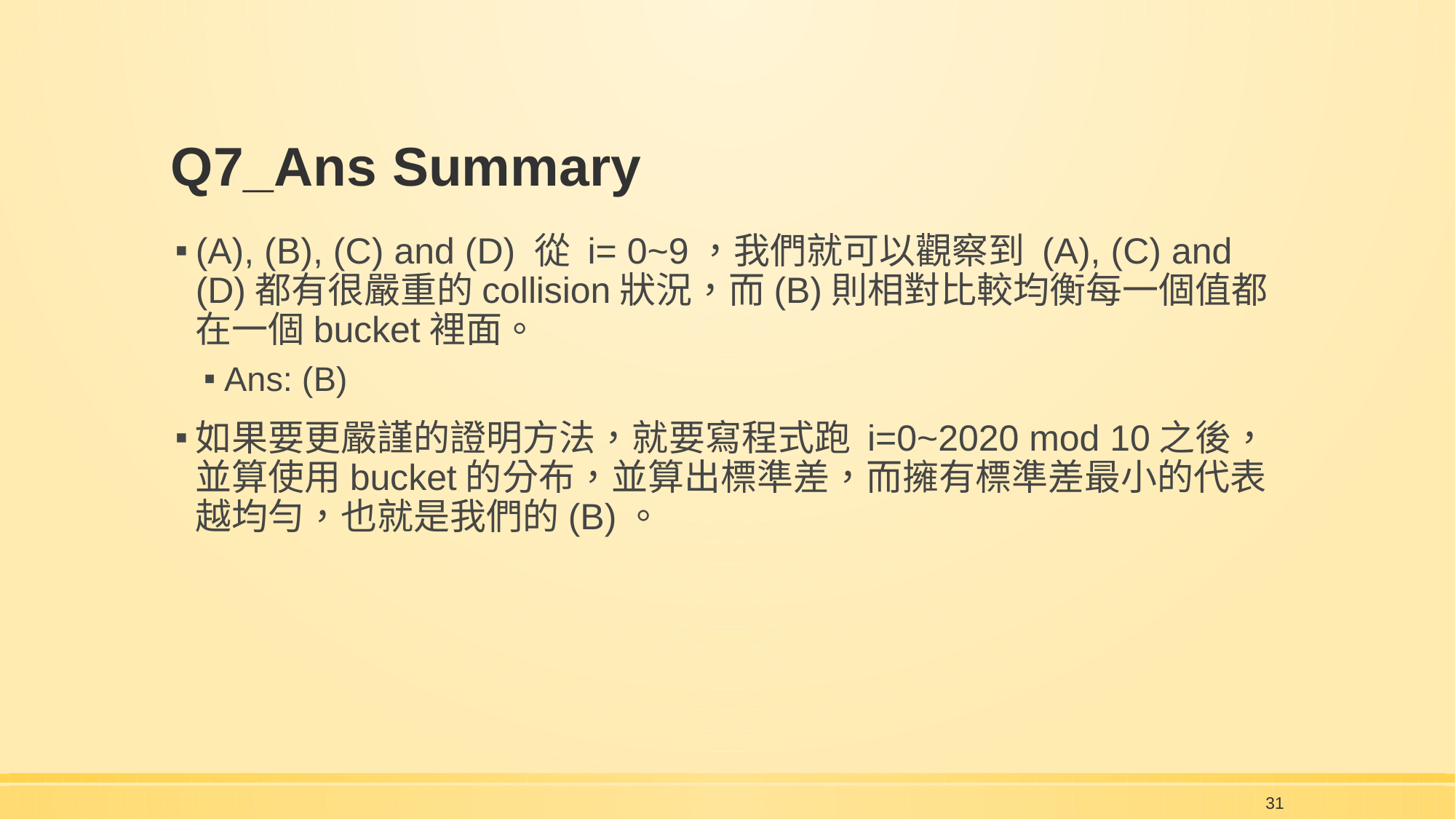

# Q7_Ans Summary
(A), (B), (C) and (D) 從 i= 0~9，我們就可以觀察到 (A), (C) and (D)都有很嚴重的collision狀況，而(B)則相對比較均衡每一個值都在一個bucket裡面。
Ans: (B)
如果要更嚴謹的證明方法，就要寫程式跑 i=0~2020 mod 10之後，並算使用bucket的分布，並算出標準差，而擁有標準差最小的代表越均勻，也就是我們的(B)。
31